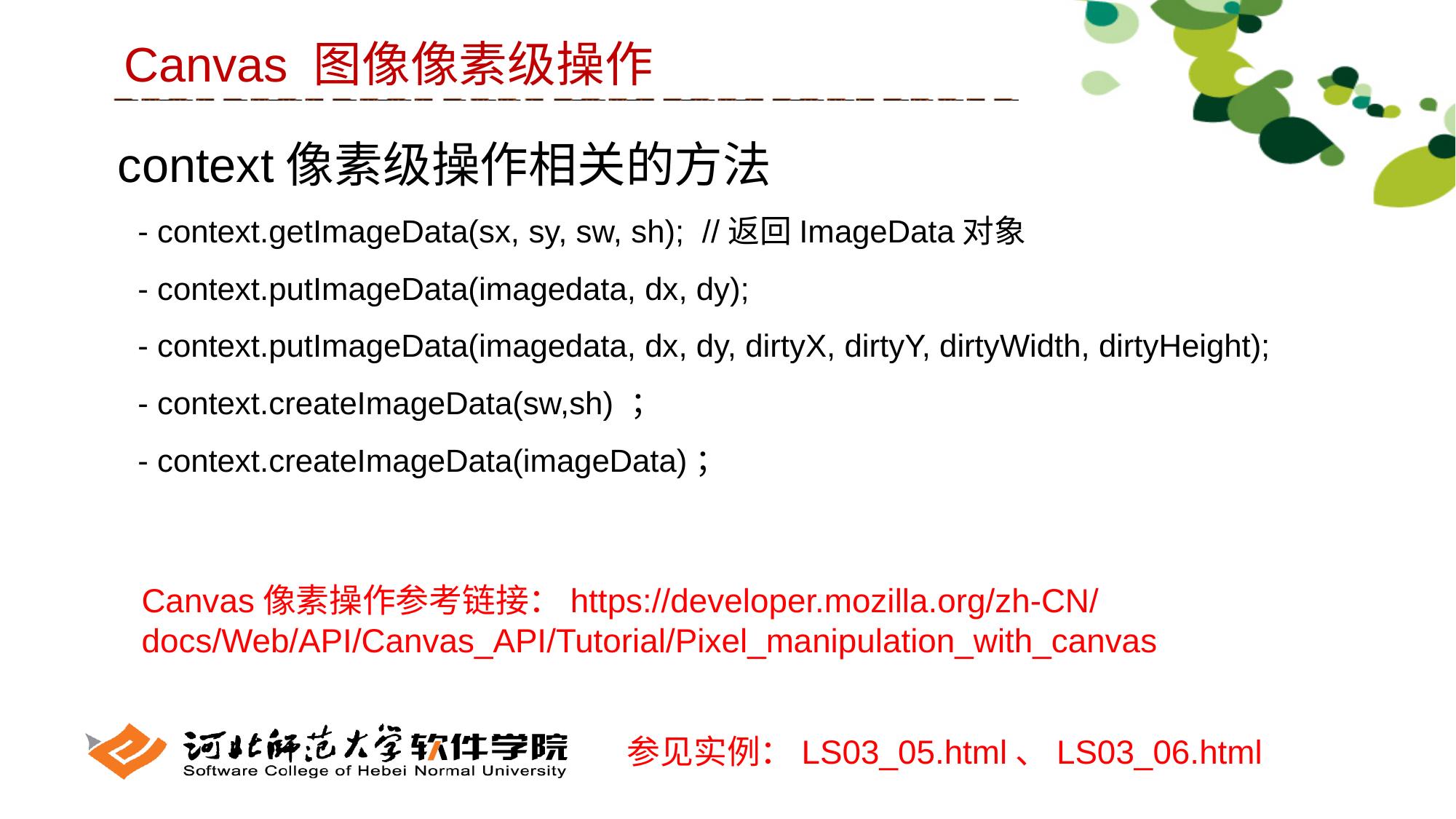

Canvas 图像像素级操作
context像素级操作相关的方法
- context.getImageData(sx, sy, sw, sh);  //返回ImageData对象
- context.putImageData(imagedata, dx, dy);
- context.putImageData(imagedata, dx, dy, dirtyX, dirtyY, dirtyWidth, dirtyHeight);
- context.createImageData(sw,sh) ；
- context.createImageData(imageData)；

Canvas像素操作参考链接：https://developer.mozilla.org/zh-CN/docs/Web/API/Canvas_API/Tutorial/Pixel_manipulation_with_canvas
参见实例：LS03_05.html、LS03_06.html